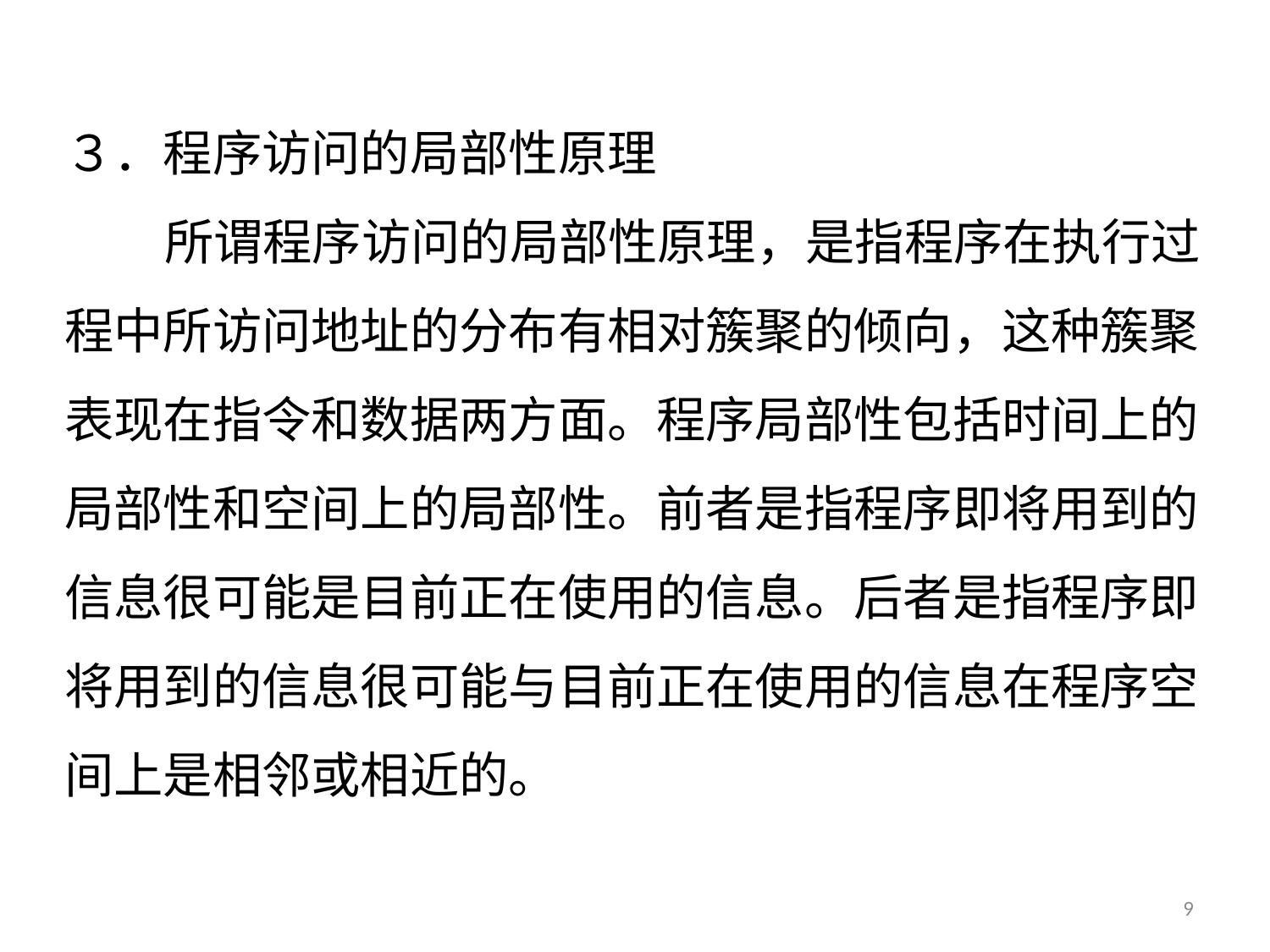

３．程序访问的局部性原理
        所谓程序访问的局部性原理，是指程序在执行过程中所访问地址的分布有相对簇聚的倾向，这种簇聚表现在指令和数据两方面。程序局部性包括时间上的局部性和空间上的局部性。前者是指程序即将用到的信息很可能是目前正在使用的信息。后者是指程序即将用到的信息很可能与目前正在使用的信息在程序空间上是相邻或相近的。
9